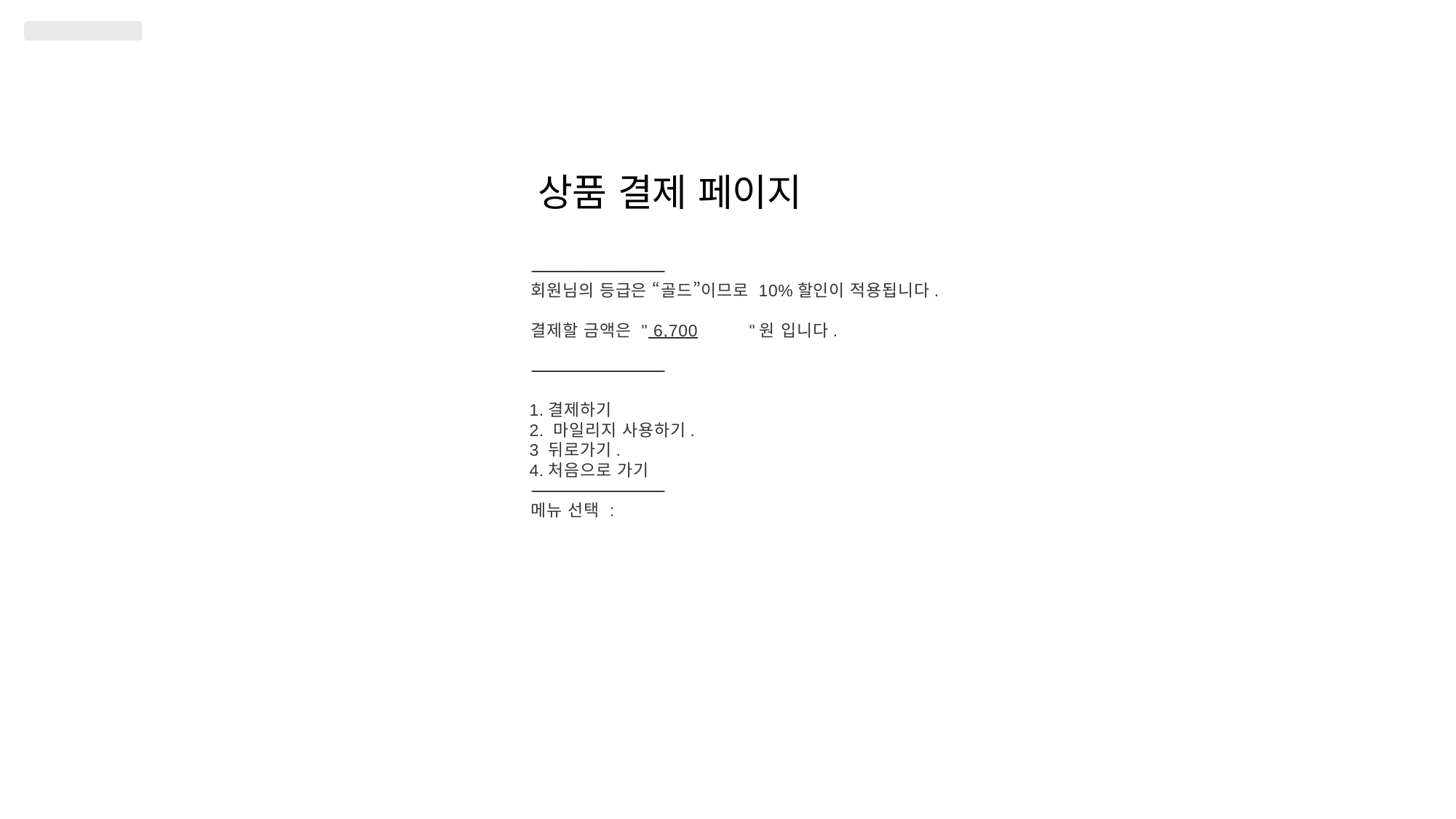

# 상품 결제 페이지
-------------------------------------------------------------
회원님의 등급은 “골드”이므로 10%할인이 적용됩니다.

결제할 금액은 " 6,700	"원 입니다.

-------------------------------------------------------------

1.결제하기
2. 마일리지 사용하기.
3 뒤로가기.
4.처음으로 가기
-------------------------------------------------------------
메뉴 선택 :